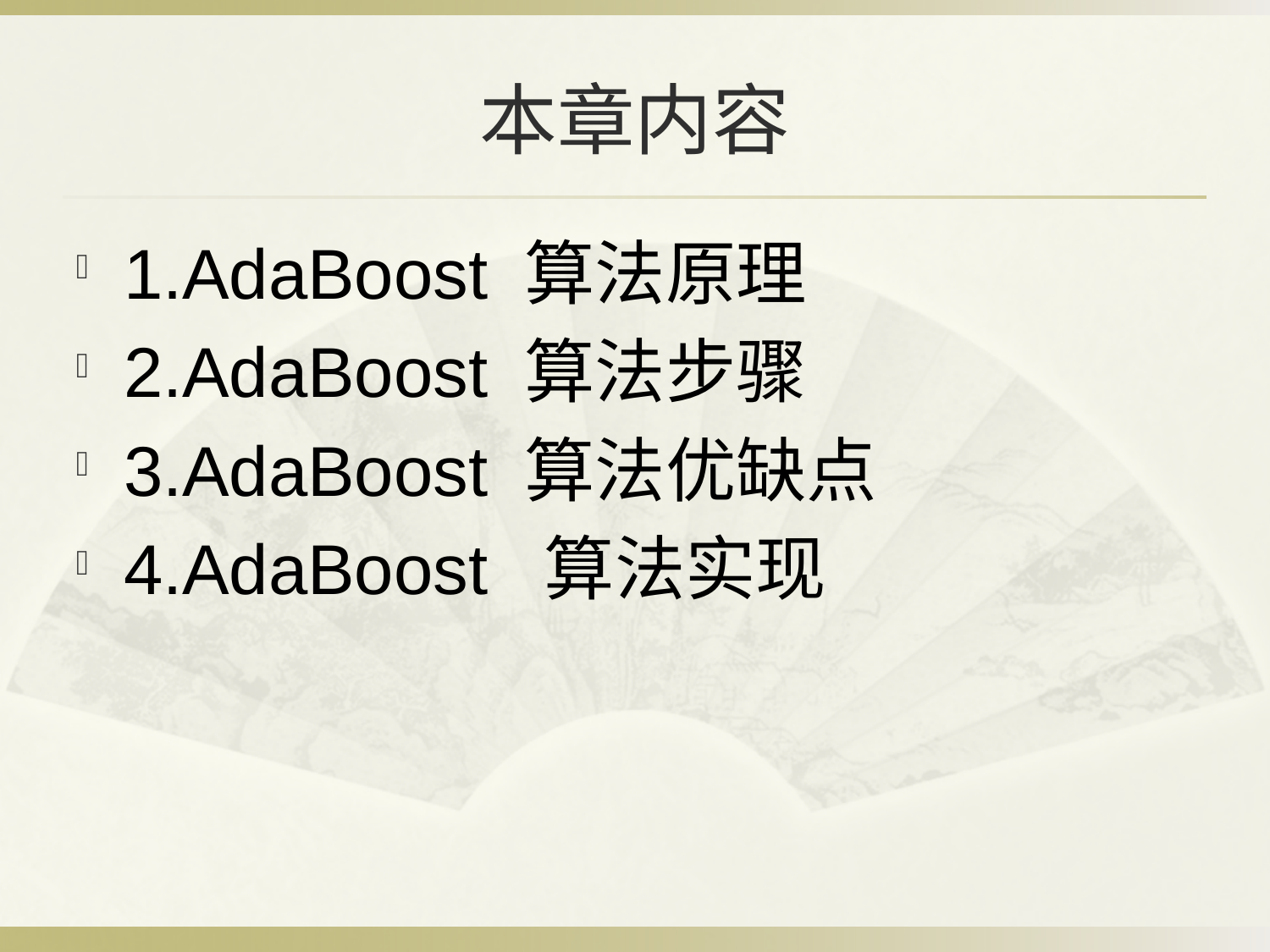

# 本章内容
1.AdaBoost 算法原理
2.AdaBoost 算法步骤
3.AdaBoost 算法优缺点
4.AdaBoost  算法实现